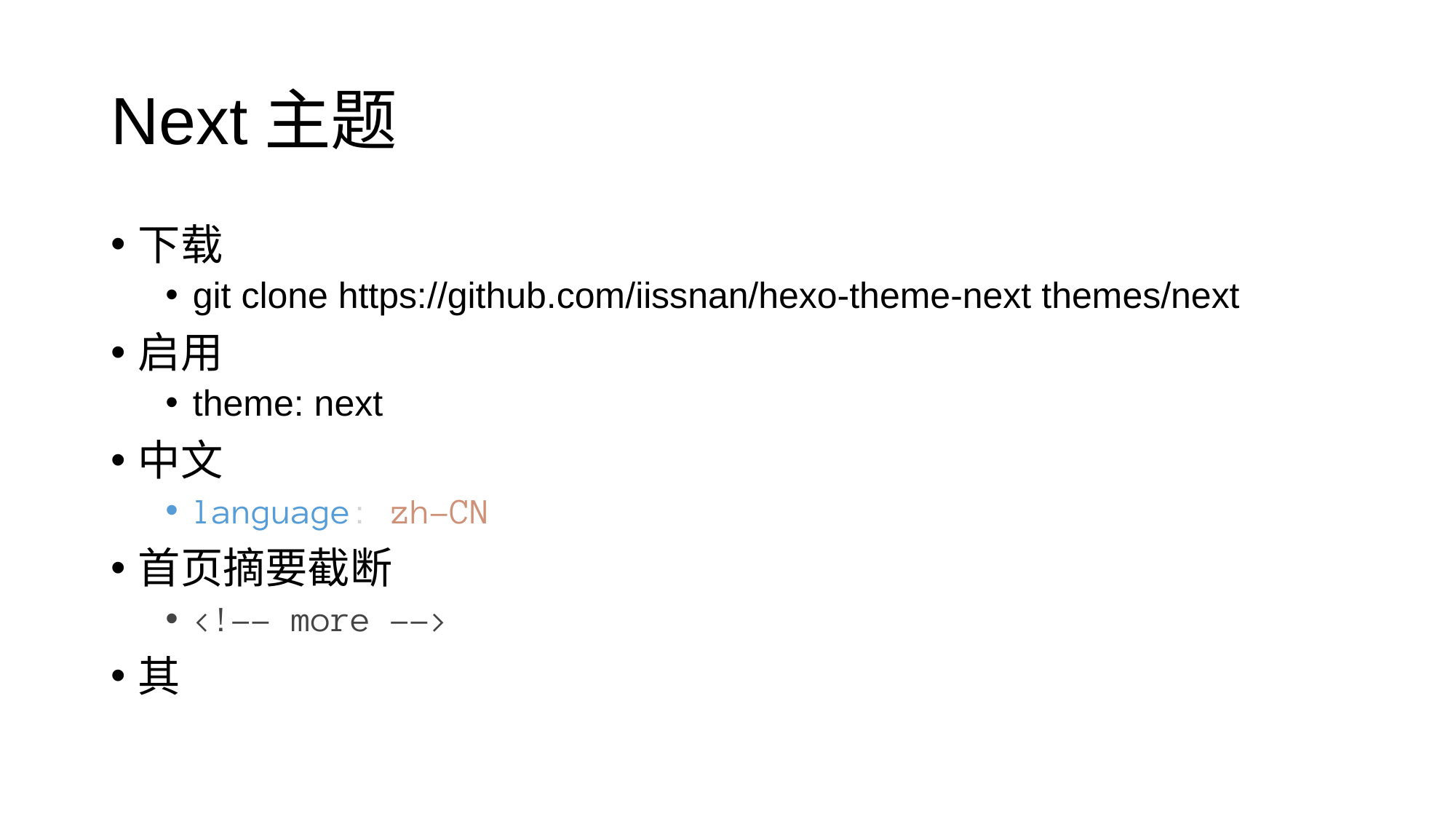

# Next主题
下载
git clone https://github.com/iissnan/hexo-theme-next themes/next
启用
theme: next
中文
language: zh-CN
首页摘要截断
<!-- more -->
其